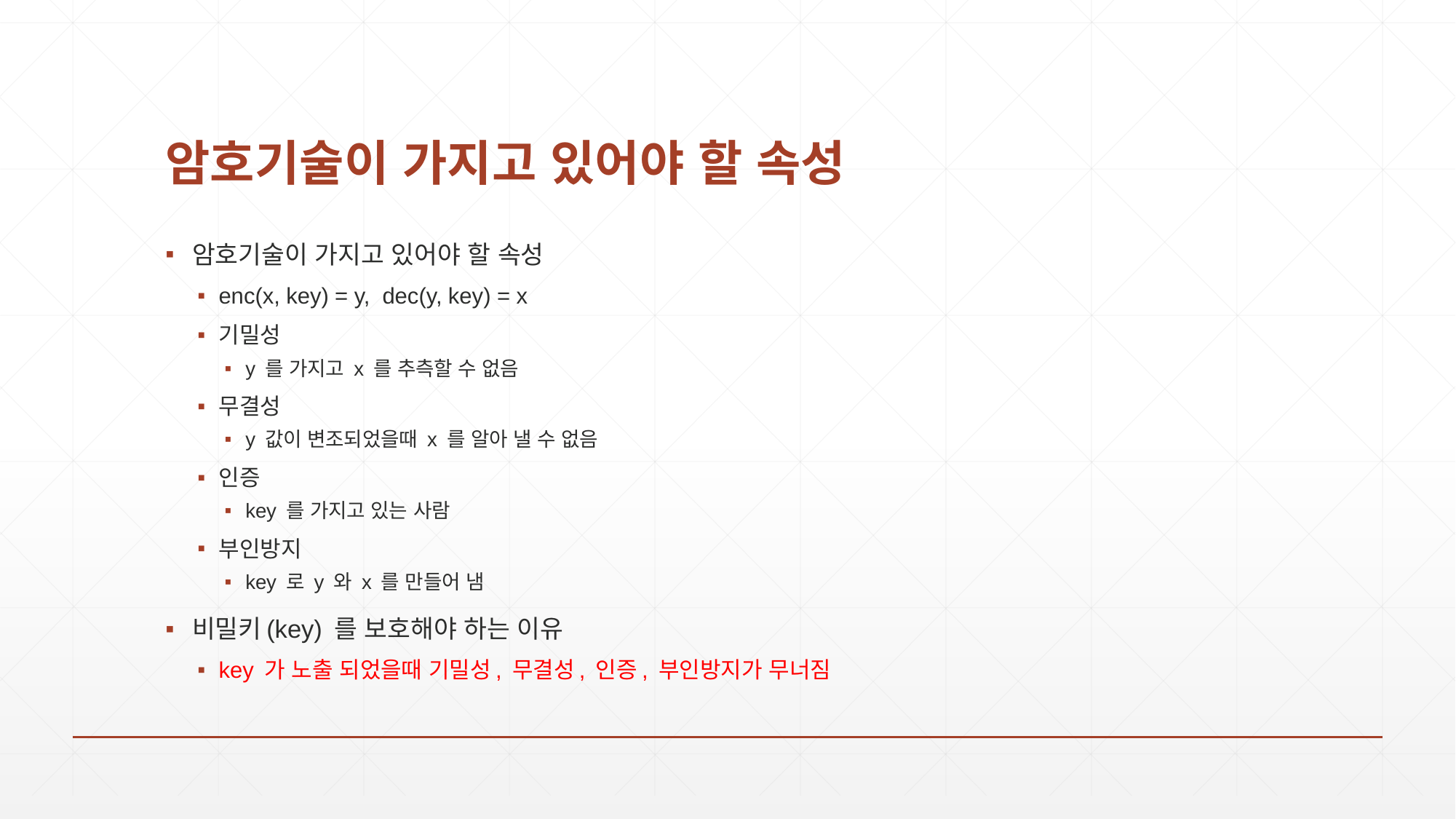

# 암호기술이 가지고 있어야 할 속성
암호기술이 가지고 있어야 할 속성
enc(x, key) = y,  dec(y, key) = x
기밀성
y 를 가지고 x 를 추측할 수 없음
무결성
y 값이 변조되었을때 x 를 알아 낼 수 없음
인증
key 를 가지고 있는 사람
부인방지
key 로 y 와 x 를 만들어 냄
비밀키(key) 를 보호해야 하는 이유
key 가 노출 되었을때 기밀성, 무결성, 인증, 부인방지가 무너짐